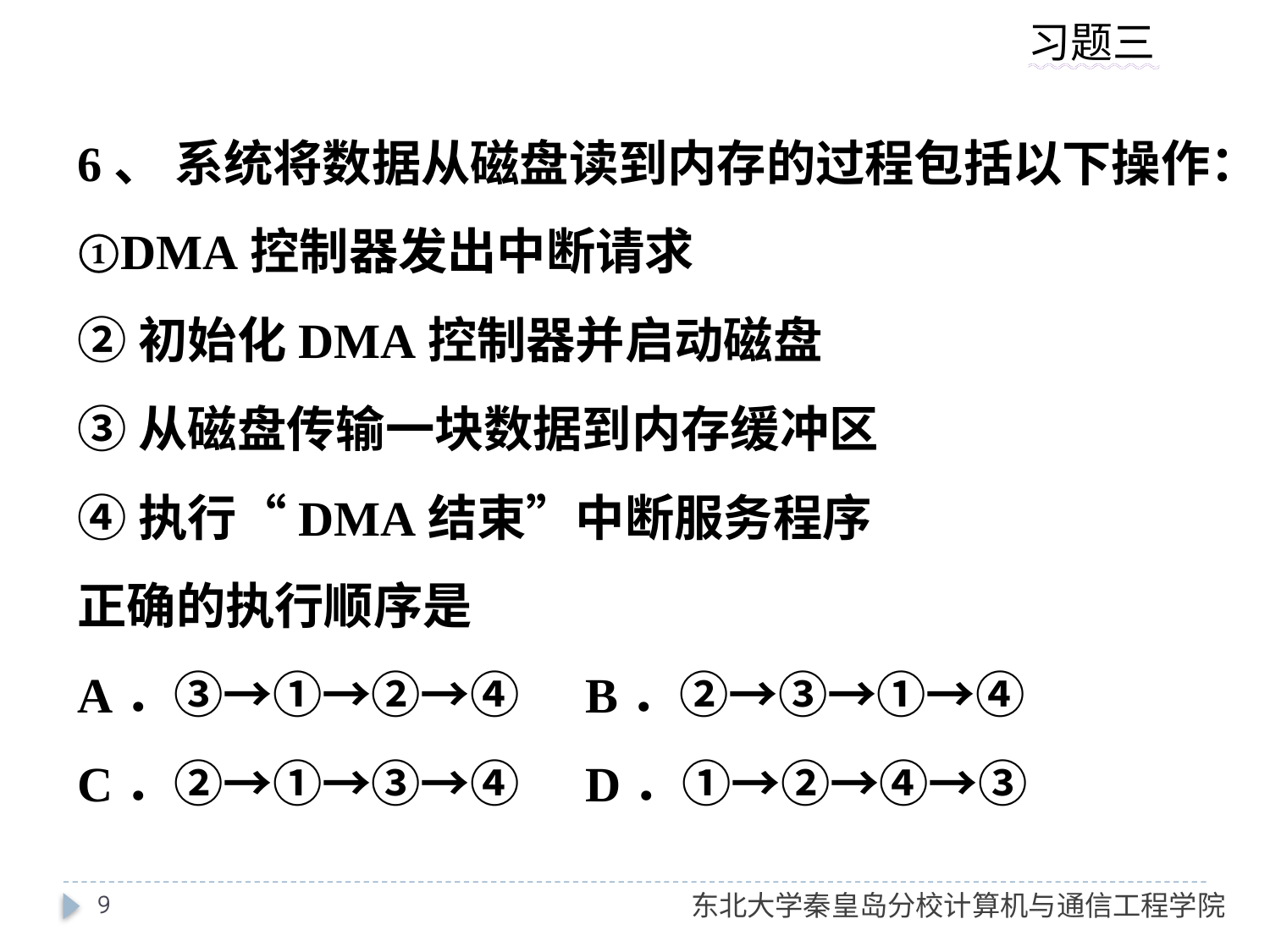

6、 系统将数据从磁盘读到内存的过程包括以下操作：
①DMA控制器发出中断请求
②初始化DMA控制器并启动磁盘
③从磁盘传输一块数据到内存缓冲区
④执行“DMA结束”中断服务程序
正确的执行顺序是
A．③→①→②→④	B．②→③→①→④
C．②→①→③→④	D．①→②→④→③
9